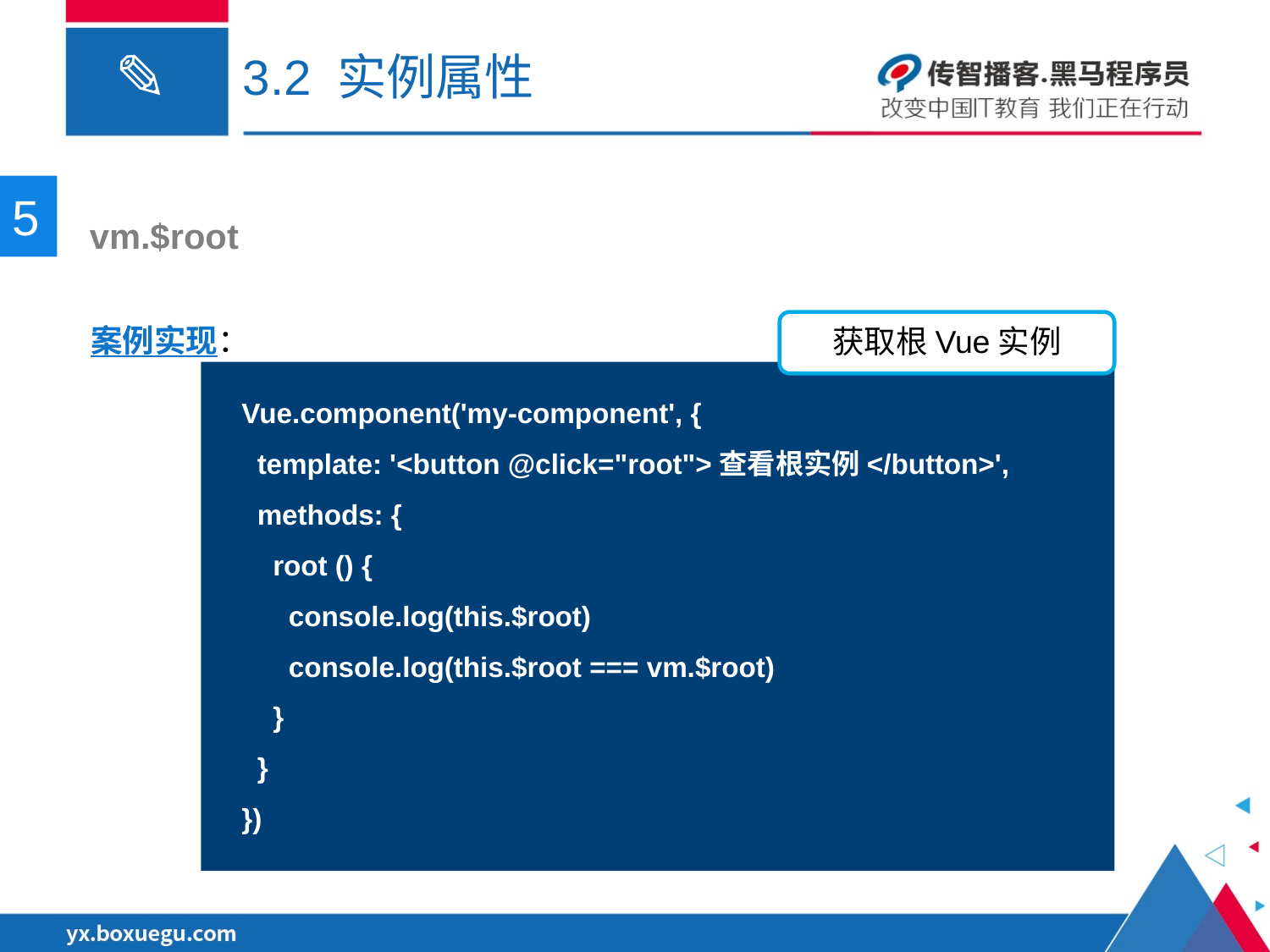

# 3.2 实例属性

5
  vm.$root
案例实现：
获取根Vue实例

Vue.component('my-component', {
  template: '<button @click="root">查看根实例</button>',
  methods: {
    root () {
      console.log(this.$root)
      console.log(this.$root === vm.$root)
    }
  }
})